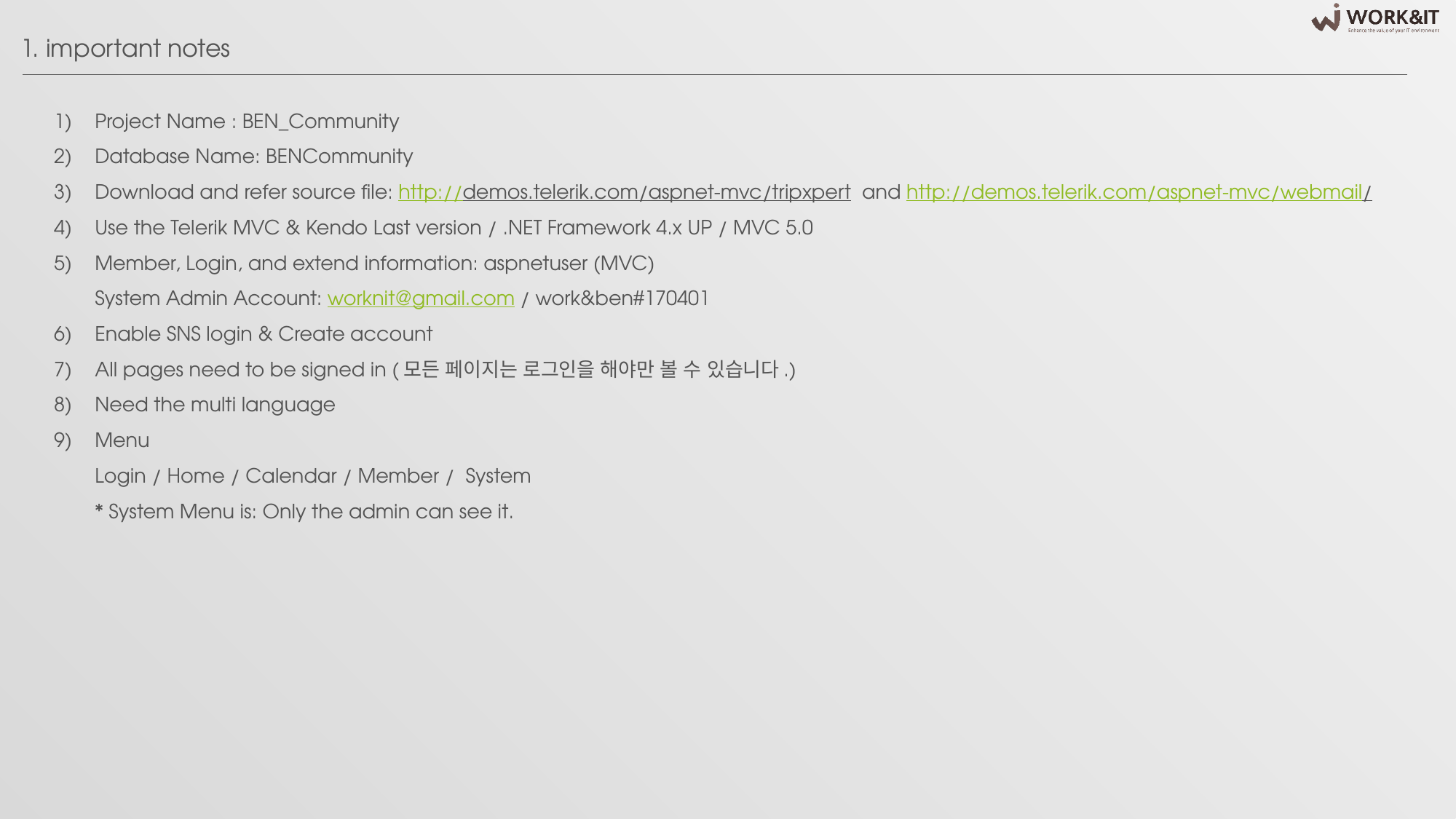

1. important notes
Project Name : BEN_Community
Database Name: BENCommunity
Download and refer source file: http://demos.telerik.com/aspnet-mvc/tripxpert  and http://demos.telerik.com/aspnet-mvc/webmail/
Use the Telerik MVC & Kendo Last version / .NET Framework 4.x UP / MVC 5.0
Member, Login, and extend information: aspnetuser (MVC)
System Admin Account: worknit@gmail.com / work&ben#170401
Enable SNS login & Create account
All pages need to be signed in (모든 페이지는 로그인을 해야만 볼 수 있습니다.)
Need the multi language
Menu
Login / Home / Calendar / Member /  System
* System Menu is: Only the admin can see it.